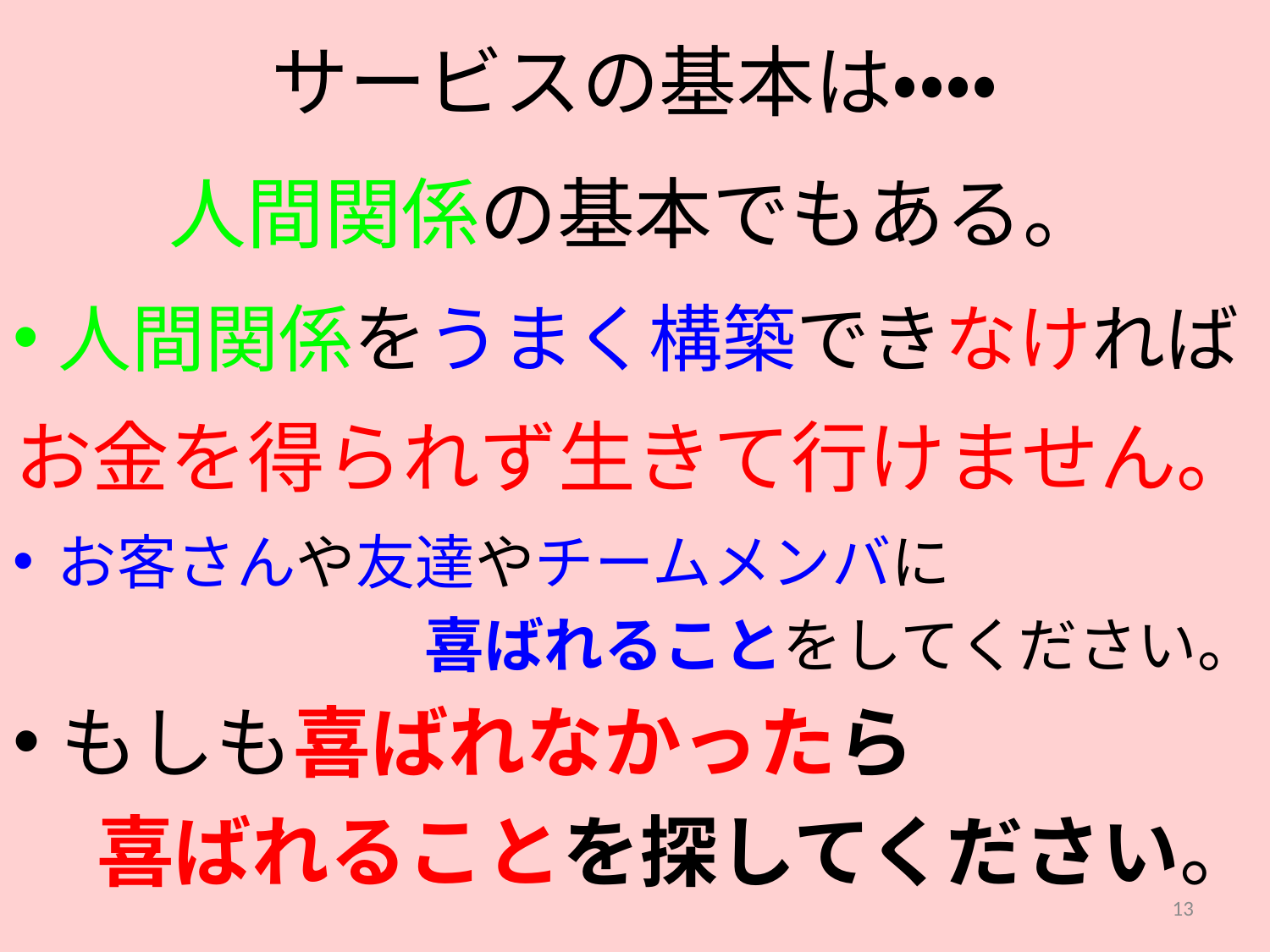

# サービスの基本は・・・・
人間関係の基本でもある。
人間関係をうまく構築できなければ
お金を得られず生きて行けません。
お客さんや友達やチームメンバに
喜ばれることをしてください。
もしも喜ばれなかったら
喜ばれることを探してください。
13